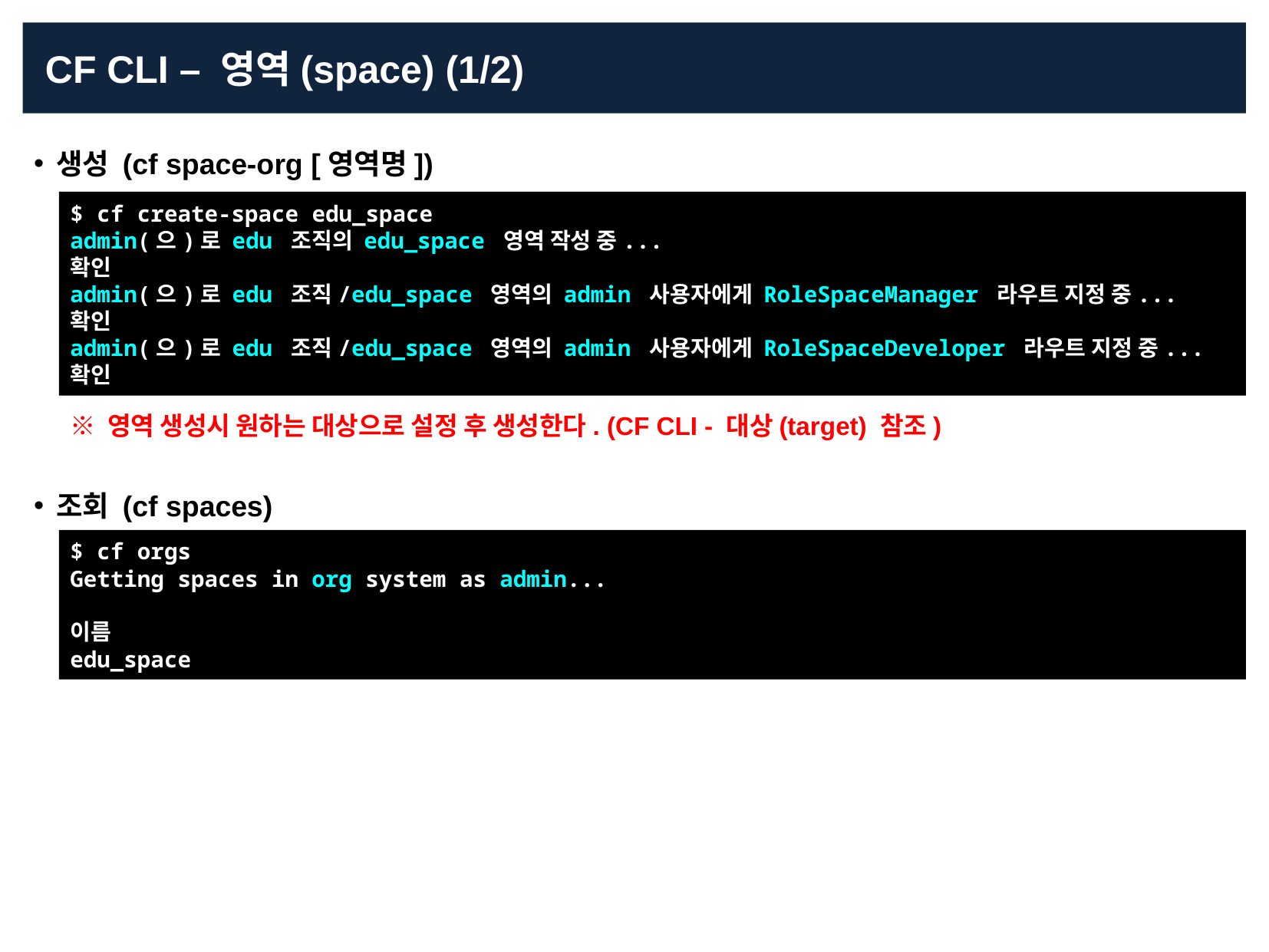

CF CLI – 영역(space) (1/2)
생성 (cf space-org [영역명])
$ cf create-space edu_space
admin(으)로 edu 조직의 edu_space 영역 작성 중...
확인
admin(으)로 edu 조직/edu_space 영역의 admin 사용자에게 RoleSpaceManager 라우트 지정 중...
확인
admin(으)로 edu 조직/edu_space 영역의 admin 사용자에게 RoleSpaceDeveloper 라우트 지정 중...
확인
※ 영역 생성시 원하는 대상으로 설정 후 생성한다. (CF CLI - 대상(target) 참조)
조회 (cf spaces)
$ cf orgs
Getting spaces in org system as admin...

이름
edu_space